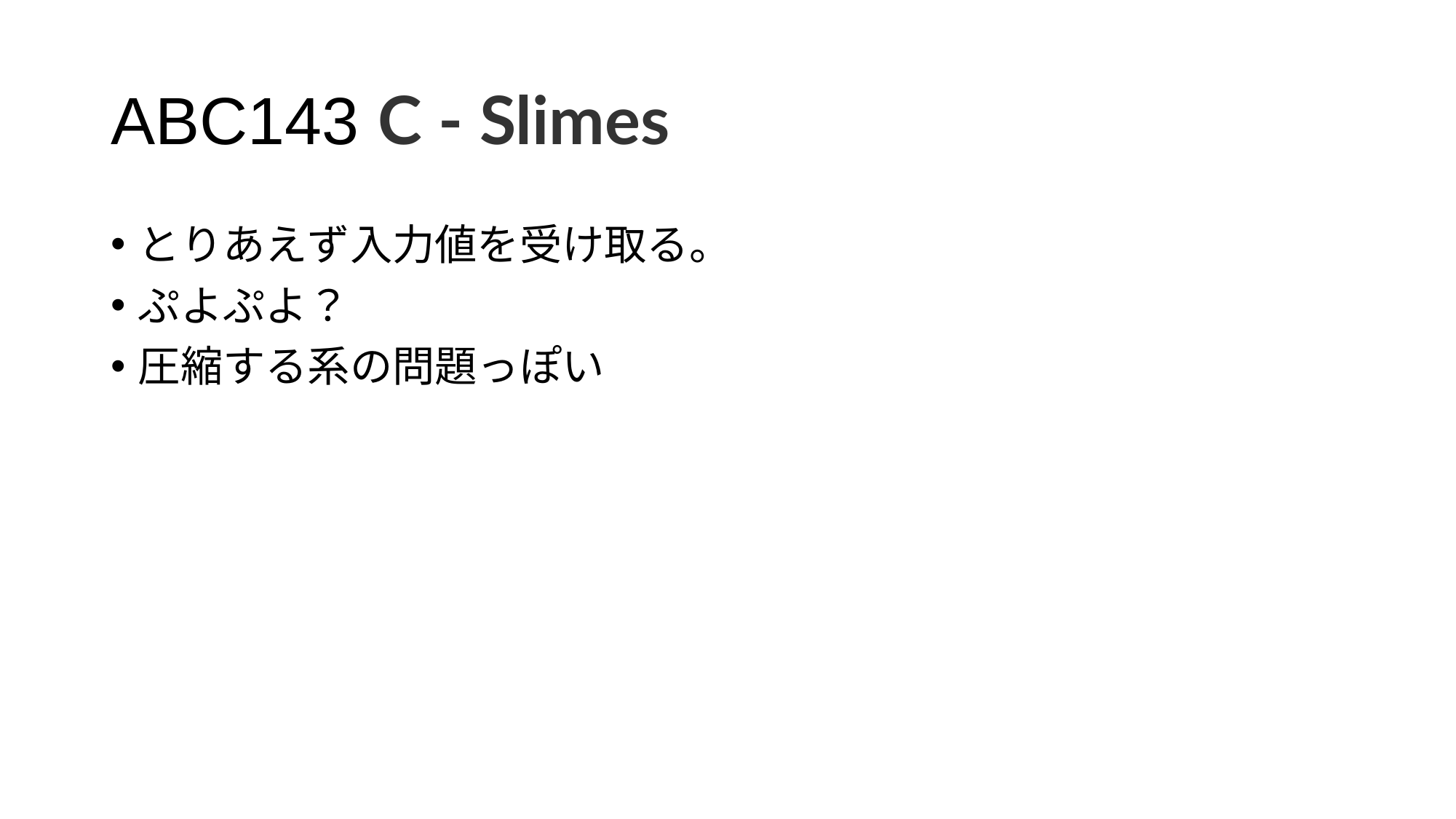

# ABC143 C - Slimes
とりあえず入力値を受け取る。
ぷよぷよ？
圧縮する系の問題っぽい